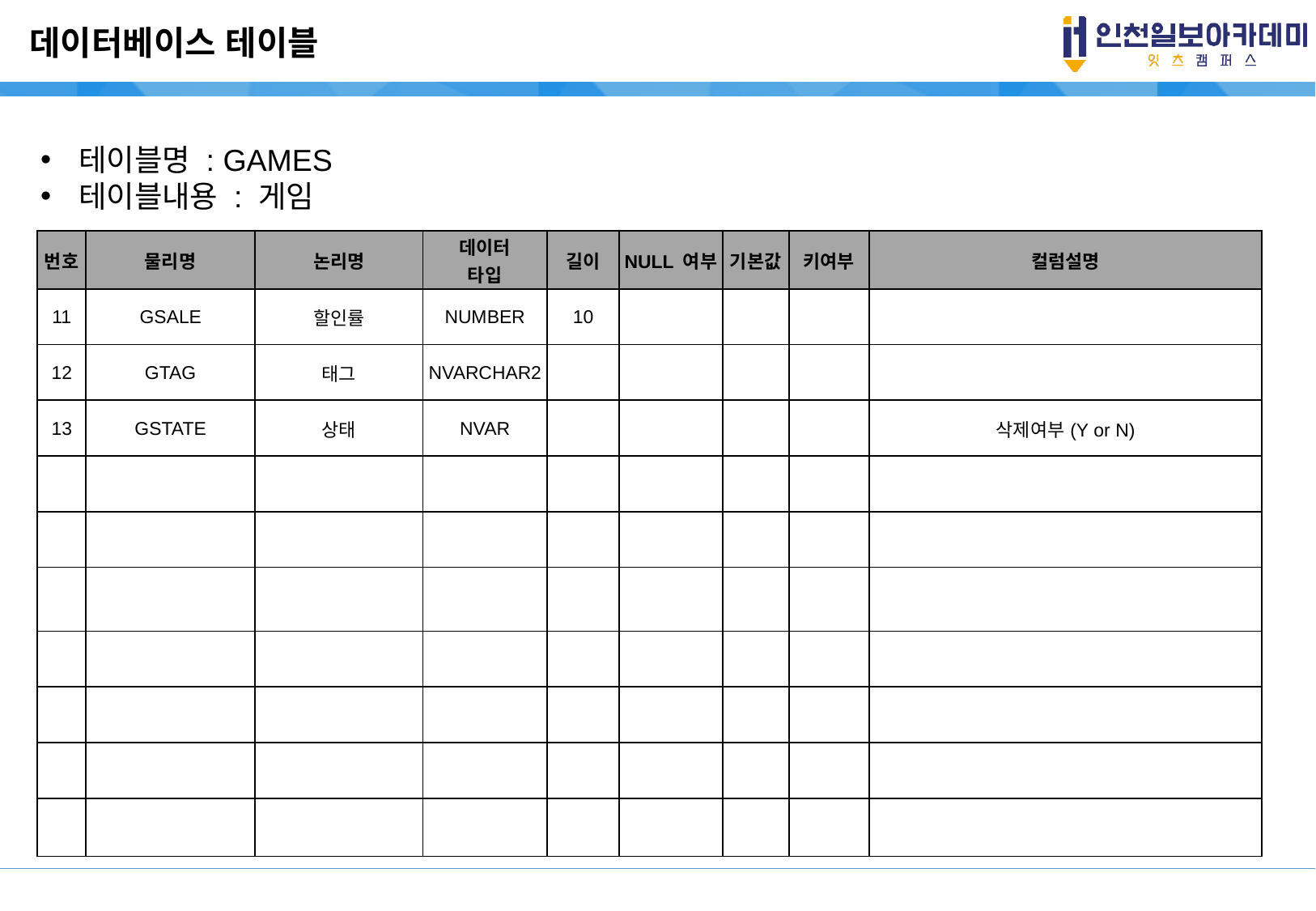

데이터베이스 테이블
테이블명 : GAMES
테이블내용 : 게임
| 번호 | 물리명 | 논리명 | 데이터 타입 | 길이 | NULL 여부 | 기본값 | 키여부 | 컬럼설명 |
| --- | --- | --- | --- | --- | --- | --- | --- | --- |
| 11 | GSALE | 할인률 | NUMBER | 10 |  |  |  |  |
| 12 | GTAG | 태그 | NVARCHAR2 |  |  |  |  |  |
| 13 | GSTATE | 상태 | NVAR |  |  |  |  | 삭제여부(Y or N) |
|  |  |  |  |  |  |  |  |  |
|  |  |  |  |  |  |  |  |  |
|  |  |  |  |  |  |  |  |  |
|  |  |  |  |  |  |  |  |  |
|  |  |  |  |  |  |  |  |  |
|  |  |  |  |  |  |  |  |  |
|  |  |  |  |  |  |  |  |  |